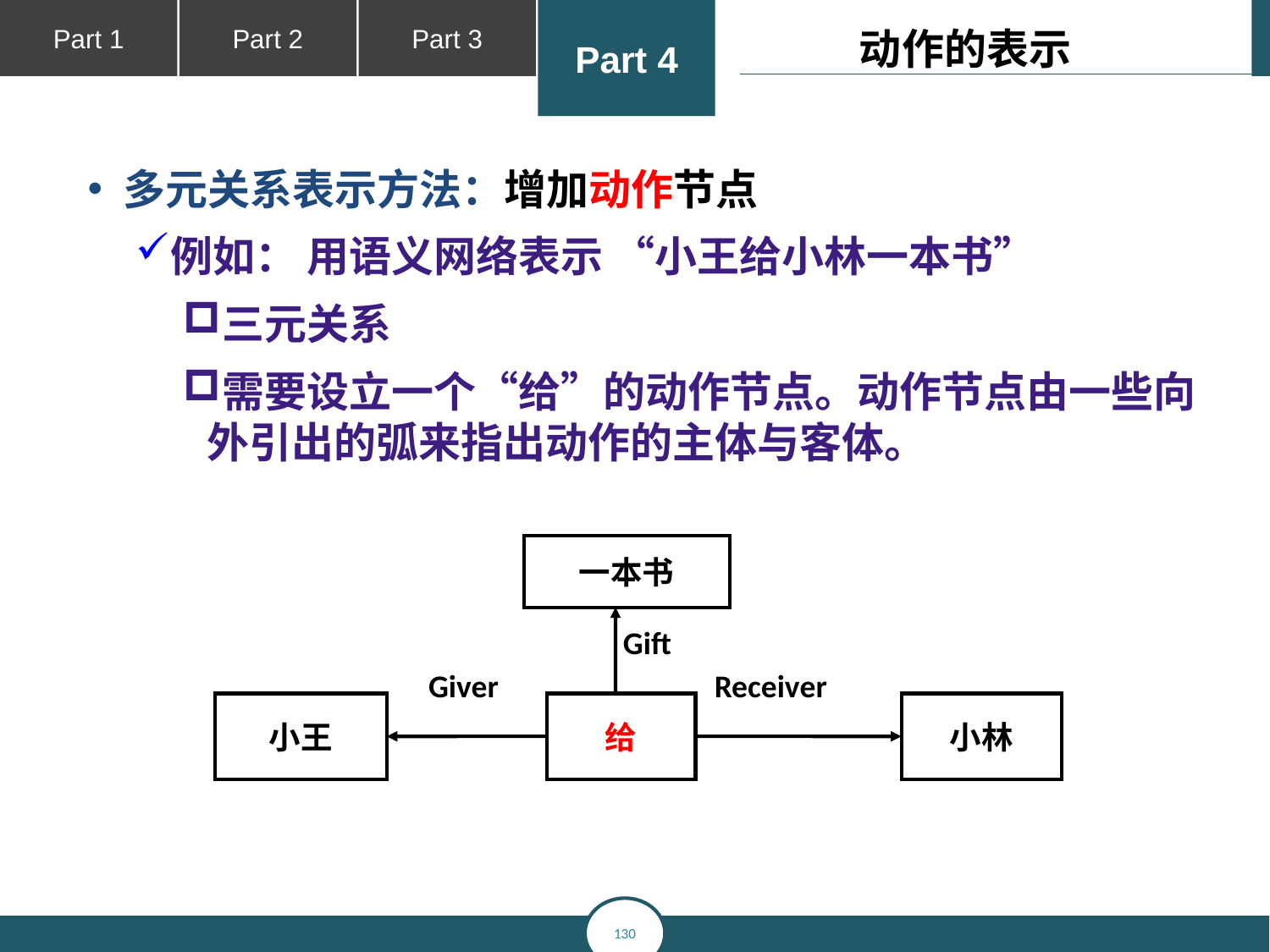

动作的表示
多元关系表示方法：增加动作节点
例如： 用语义网络表示 “小王给小林一本书”
三元关系
需要设立一个“给”的动作节点。动作节点由一些向外引出的弧来指出动作的主体与客体。
一本书

Gift
Giver
Receiver
小王
给
小林